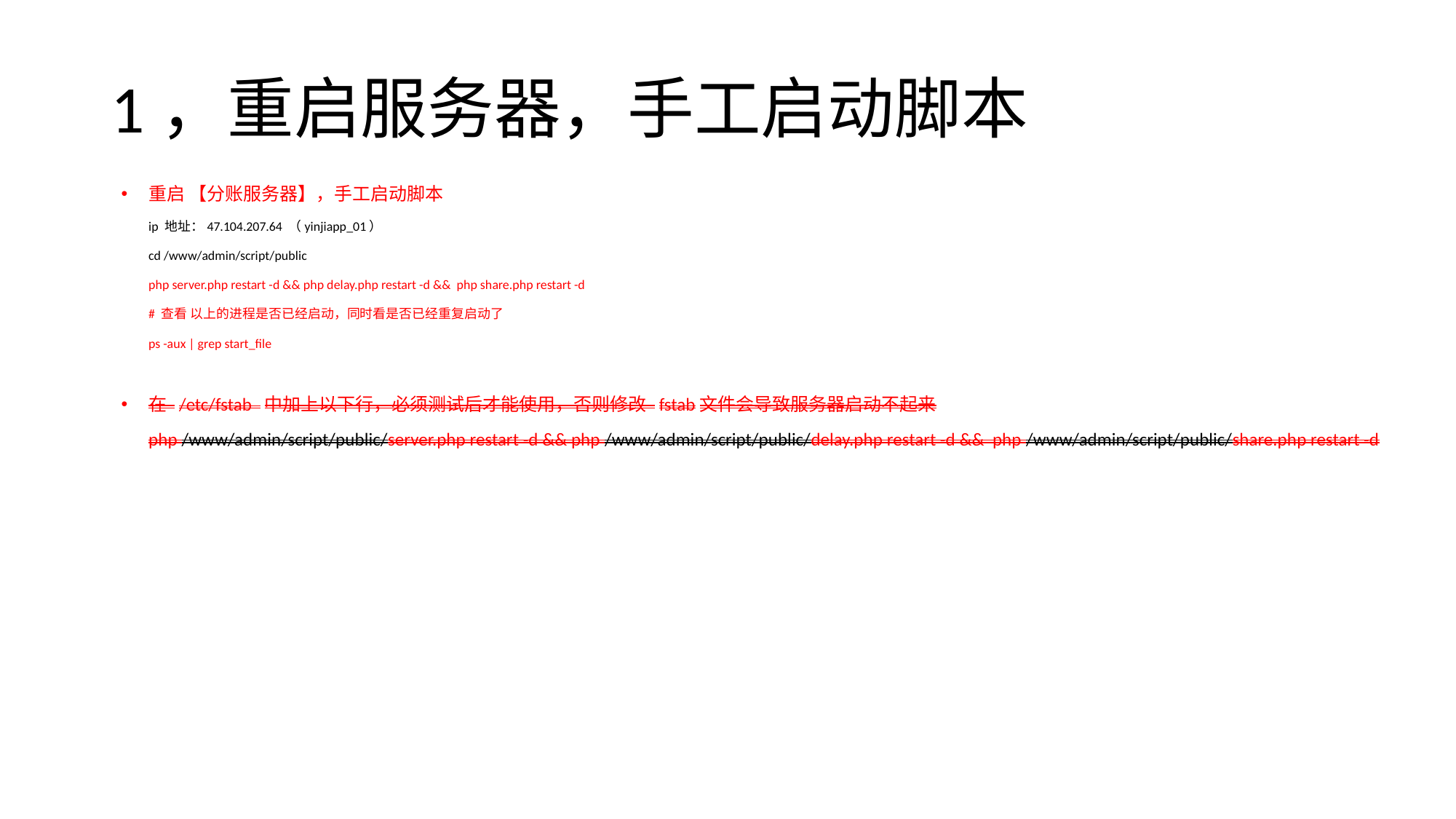

# 1，重启服务器，手工启动脚本
重启 【分账服务器】，手工启动脚本
	ip 地址：47.104.207.64 （yinjiapp_01）
	cd /www/admin/script/public
	php server.php restart -d && php delay.php restart -d &&  php share.php restart -d
	# 查看 以上的进程是否已经启动，同时看是否已经重复启动了
	ps -aux | grep start_file

在  /etc/fstab  中加上以下行，必须测试后才能使用，否则修改  fstab文件会导致服务器启动不起来
	php /www/admin/script/public/server.php restart -d && php /www/admin/script/public/delay.php restart -d &&  php /www/admin/script/public/share.php restart -d